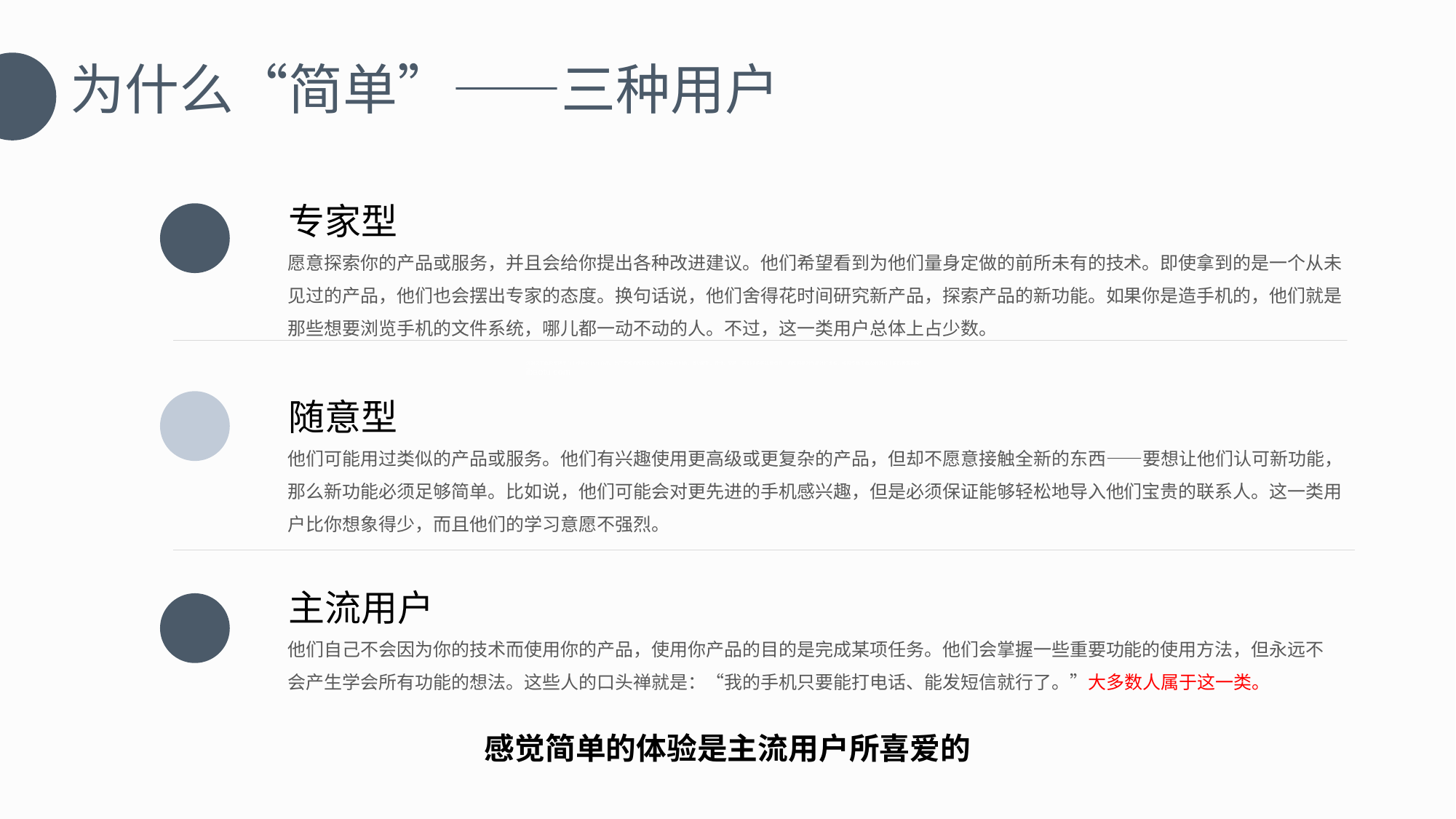

为什么“简单”——三种用户

专家型

愿意探索你的产品或服务，并且会给你提出各种改进建议。他们希望看到为他们量身定做的前所未有的技术。即使拿到的是一个从未见过的产品，他们也会摆出专家的态度。换句话说，他们舍得花时间研究新产品，探索产品的新功能。如果你是造手机的，他们就是那些想要浏览手机的文件系统，哪儿都一动不动的人。不过，这一类用户总体上占少数。
随意型

他们可能用过类似的产品或服务。他们有兴趣使用更高级或更复杂的产品，但却不愿意接触全新的东西——要想让他们认可新功能，那么新功能必须足够简单。比如说，他们可能会对更先进的手机感兴趣，但是必须保证能够轻松地导入他们宝贵的联系人。这一类用户比你想象得少，而且他们的学习意愿不强烈。
主流用户

他们自己不会因为你的技术而使用你的产品，使用你产品的目的是完成某项任务。他们会掌握一些重要功能的使用方法，但永远不会产生学会所有功能的想法。这些人的口头禅就是：“我的手机只要能打电话、能发短信就行了。”大多数人属于这一类。
感觉简单的体验是主流用户所喜爱的